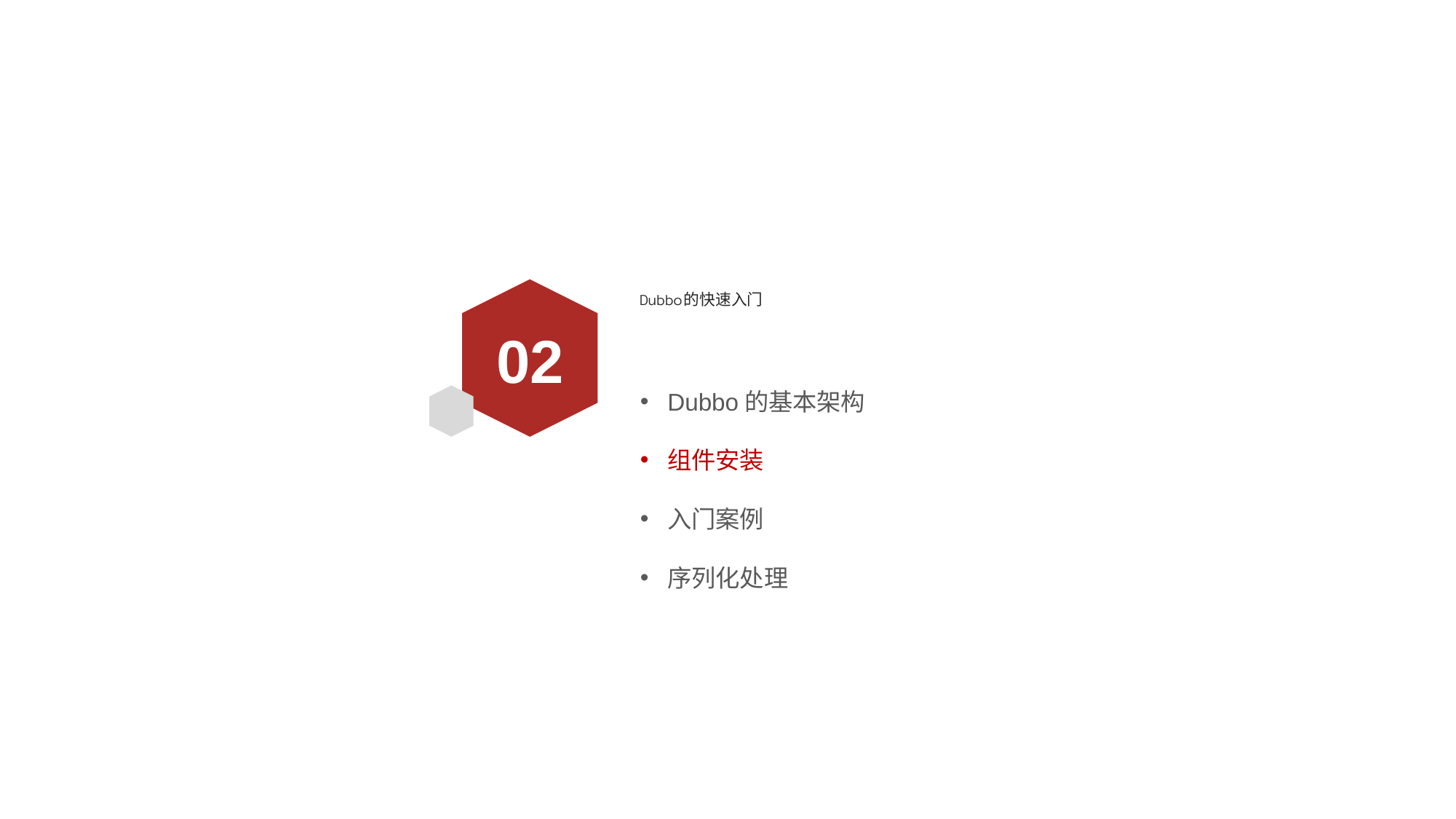

# Dubbo的快速入门
02
Dubbo的基本架构
组件安装
入门案例
序列化处理